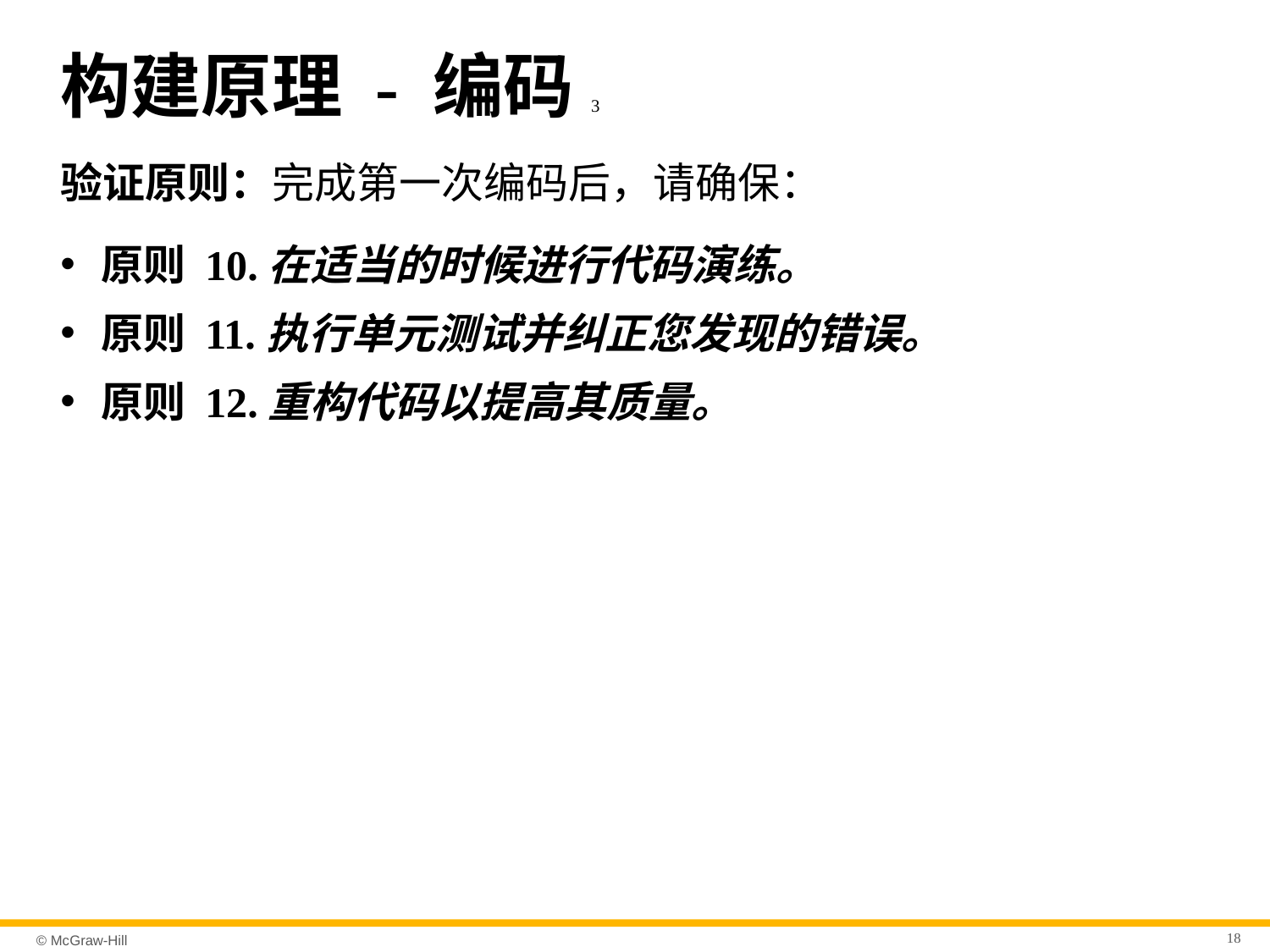

# 构建原理 - 编码3
验证原则：完成第一次编码后，请确保：
原则 10.在适当的时候进行代码演练。
原则 11.执行单元测试并纠正您发现的错误。
原则 12.重构代码以提高其质量。
18